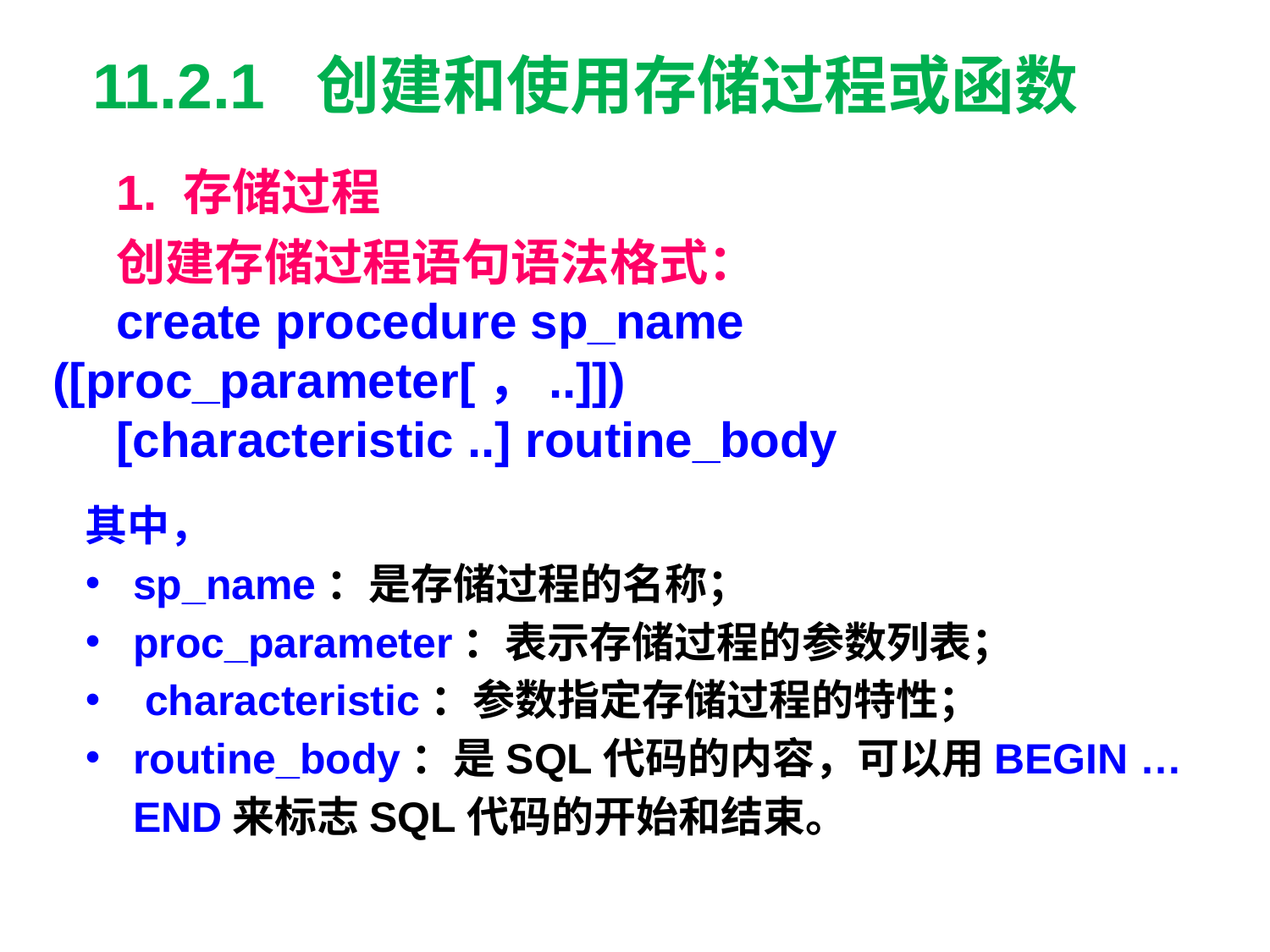

11.2.1  创建和使用存储过程或函数

1. 存储过程
创建存储过程语句语法格式：
create procedure sp_name ([proc_parameter[，..]])
[characteristic ..] routine_body
其中，
sp_name：是存储过程的名称；
proc_parameter：表示存储过程的参数列表；
 characteristic：参数指定存储过程的特性；
routine_body：是SQL代码的内容，可以用BEGIN … END来标志SQL代码的开始和结束。